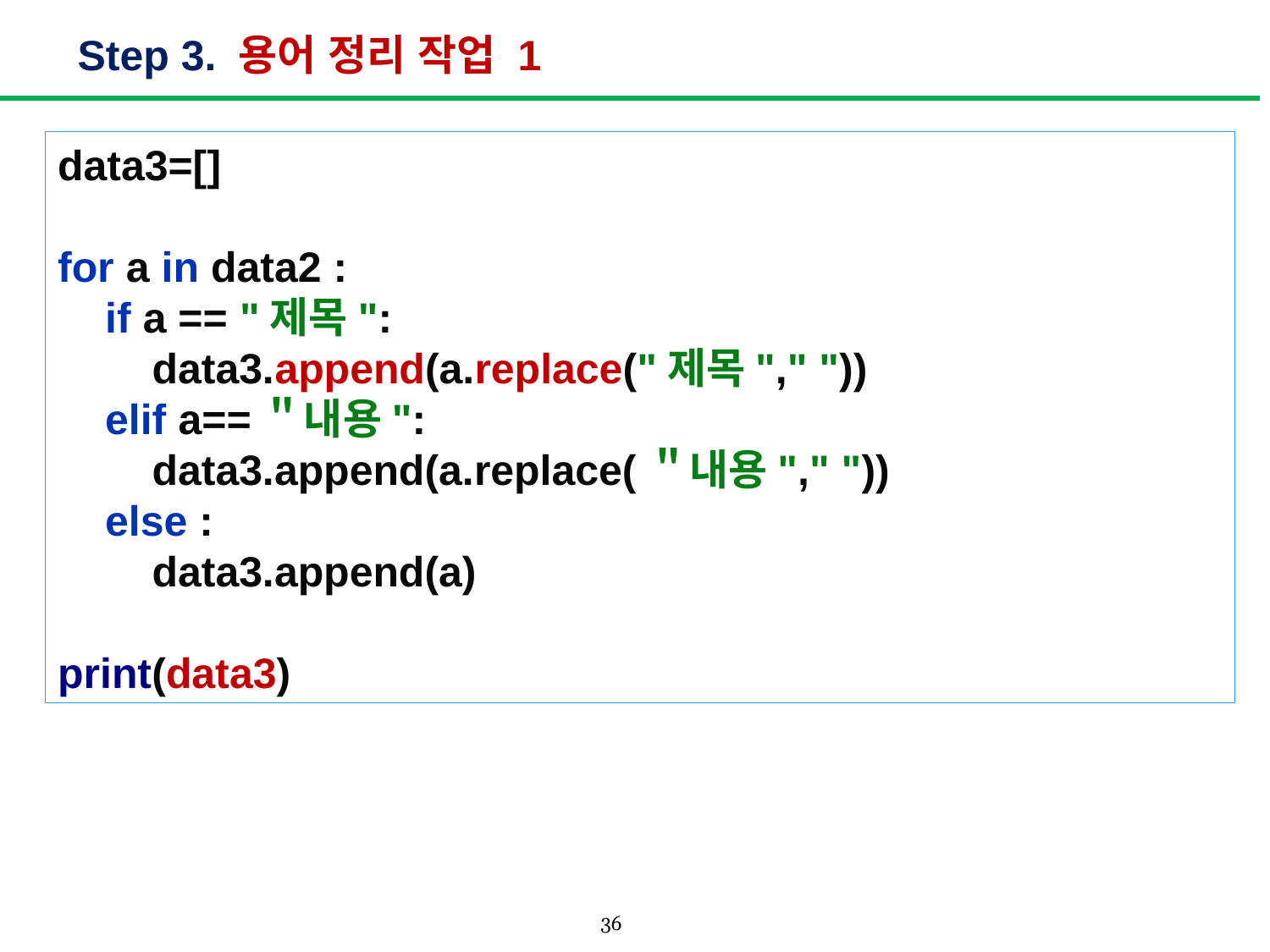

Step 3. 용어 정리 작업 1
data3=[]
for a in data2 :
    if a == "제목":
        data3.append(a.replace("제목"," "))
    elif a==＂내용":
        data3.append(a.replace(＂내용"," "))
    else :
        data3.append(a)
print(data3)
36